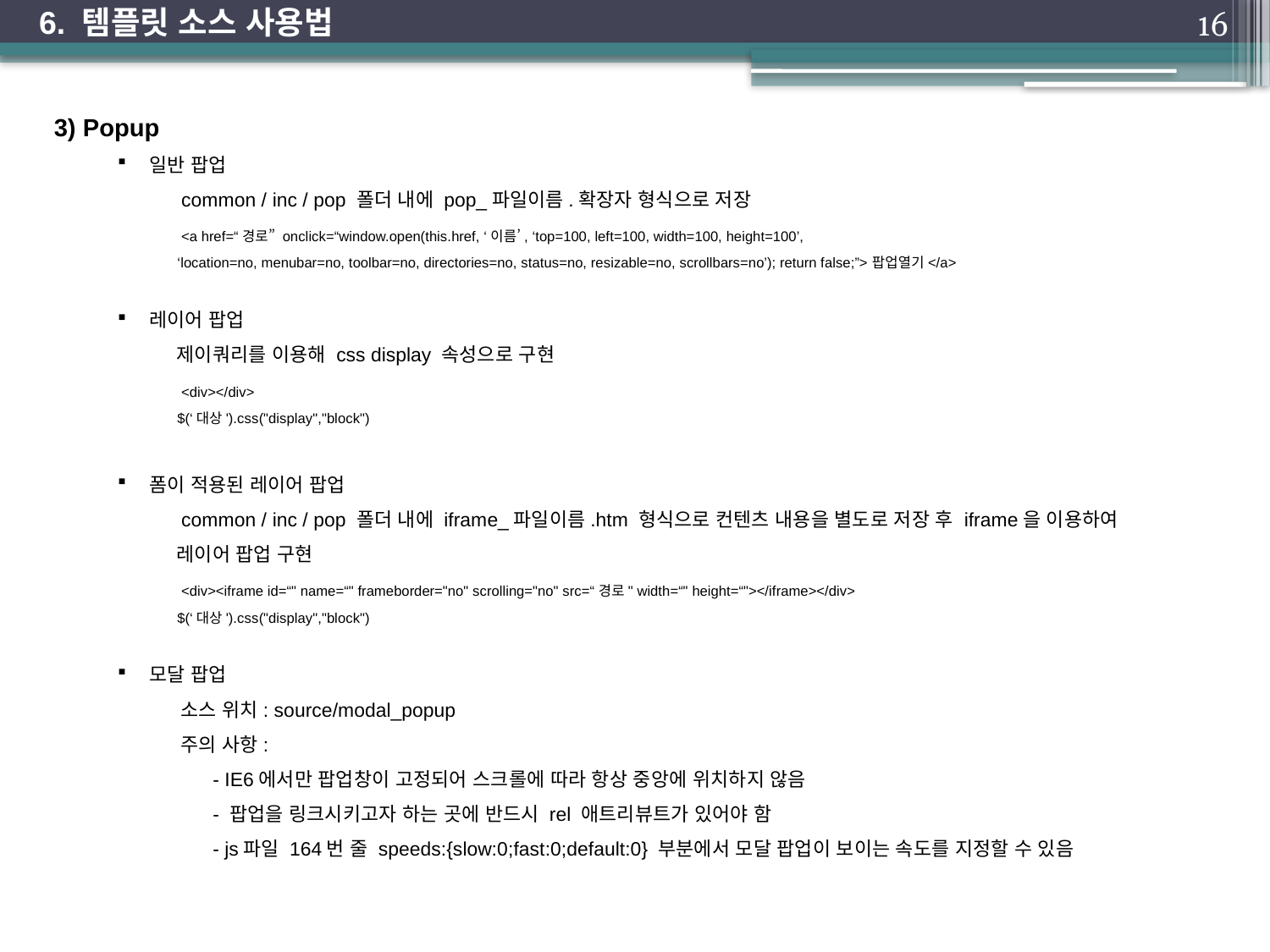

6. 템플릿 소스 사용법
16
3) Popup
일반 팝업
     common / inc / pop 폴더 내에 pop_파일이름.확장자 형식으로 저장
     <a href=“경로” onclick=“window.open(this.href, ‘이름’, ‘top=100, left=100, width=100, height=100’,
	       ‘location=no, menubar=no, toolbar=no, directories=no, status=no, resizable=no, scrollbars=no’); return false;”>팝업열기</a>
레이어 팝업
     제이쿼리를 이용해 css display 속성으로 구현
     <div></div>
       $(‘대상').css("display","block")
폼이 적용된 레이어 팝업
     common / inc / pop 폴더 내에 iframe_파일이름.htm 형식으로 컨텐츠 내용을 별도로 저장 후 iframe을 이용하여
     레이어 팝업 구현
     <div><iframe id=“" name=“" frameborder="no" scrolling="no" src=“경로" width=“" height=“"></iframe></div>
       $(‘대상').css("display","block")

모달 팝업
소스 위치: source/modal_popup
주의 사항:
	- IE6에서만 팝업창이 고정되어 스크롤에 따라 항상 중앙에 위치하지 않음
	- 팝업을 링크시키고자 하는 곳에 반드시 rel 애트리뷰트가 있어야 함
	- js파일 164번 줄 speeds:{slow:0;fast:0;default:0} 부분에서 모달 팝업이 보이는 속도를 지정할 수 있음